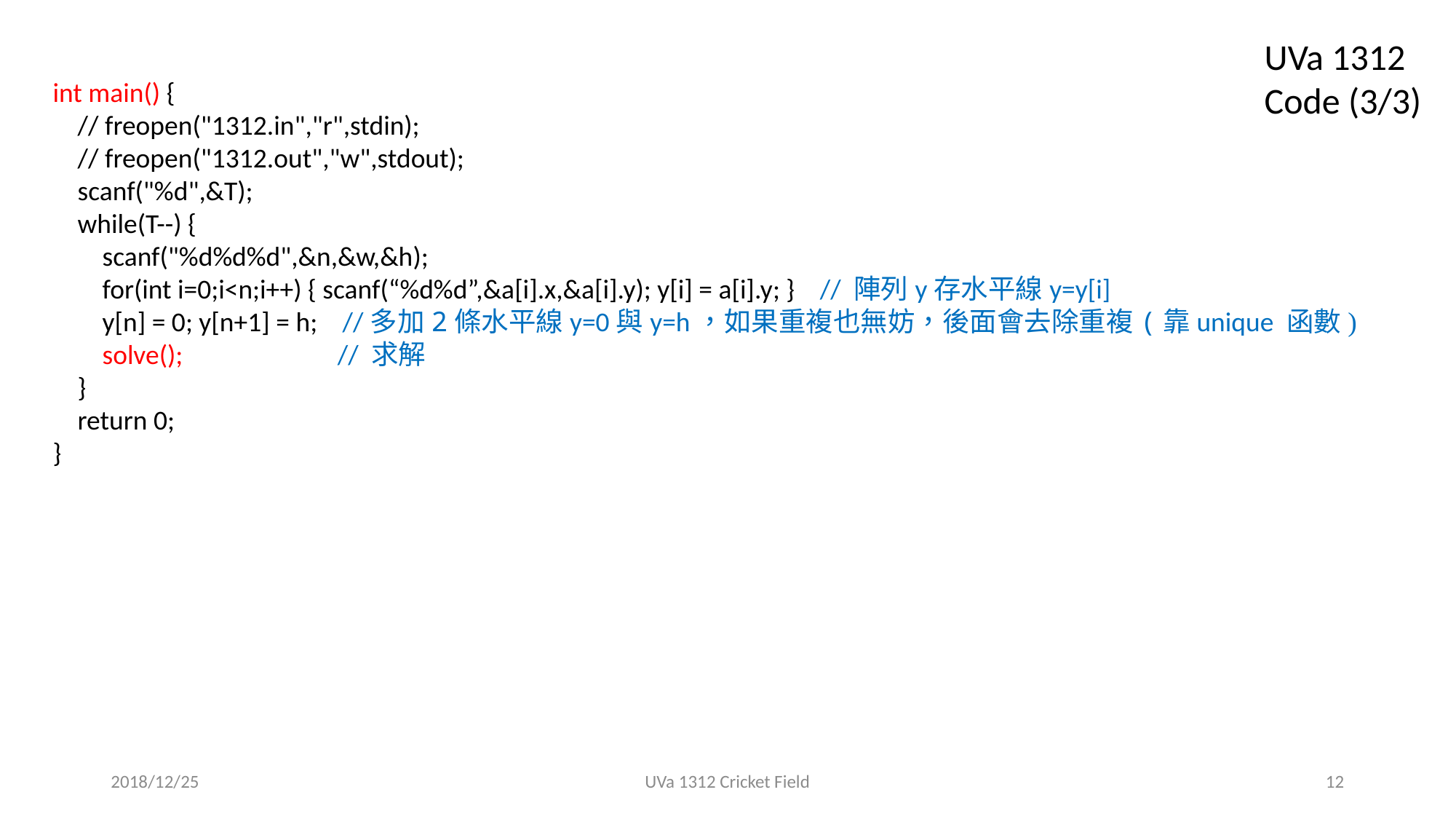

UVa 1312 Code (3/3)
int main() {
    // freopen("1312.in","r",stdin);
    // freopen("1312.out","w",stdout);
    scanf("%d",&T);
    while(T--) {
        scanf("%d%d%d",&n,&w,&h);
        for(int i=0;i<n;i++) { scanf(“%d%d”,&a[i].x,&a[i].y); y[i] = a[i].y; }    // 陣列y存水平線y=y[i]
        y[n] = 0; y[n+1] = h;    //多加2條水平線y=0與y=h，如果重複也無妨，後面會去除重複(靠unique 函數)
        solve();                         // 求解
    }
    return 0;
}
2018/12/25
UVa 1312 Cricket Field
12